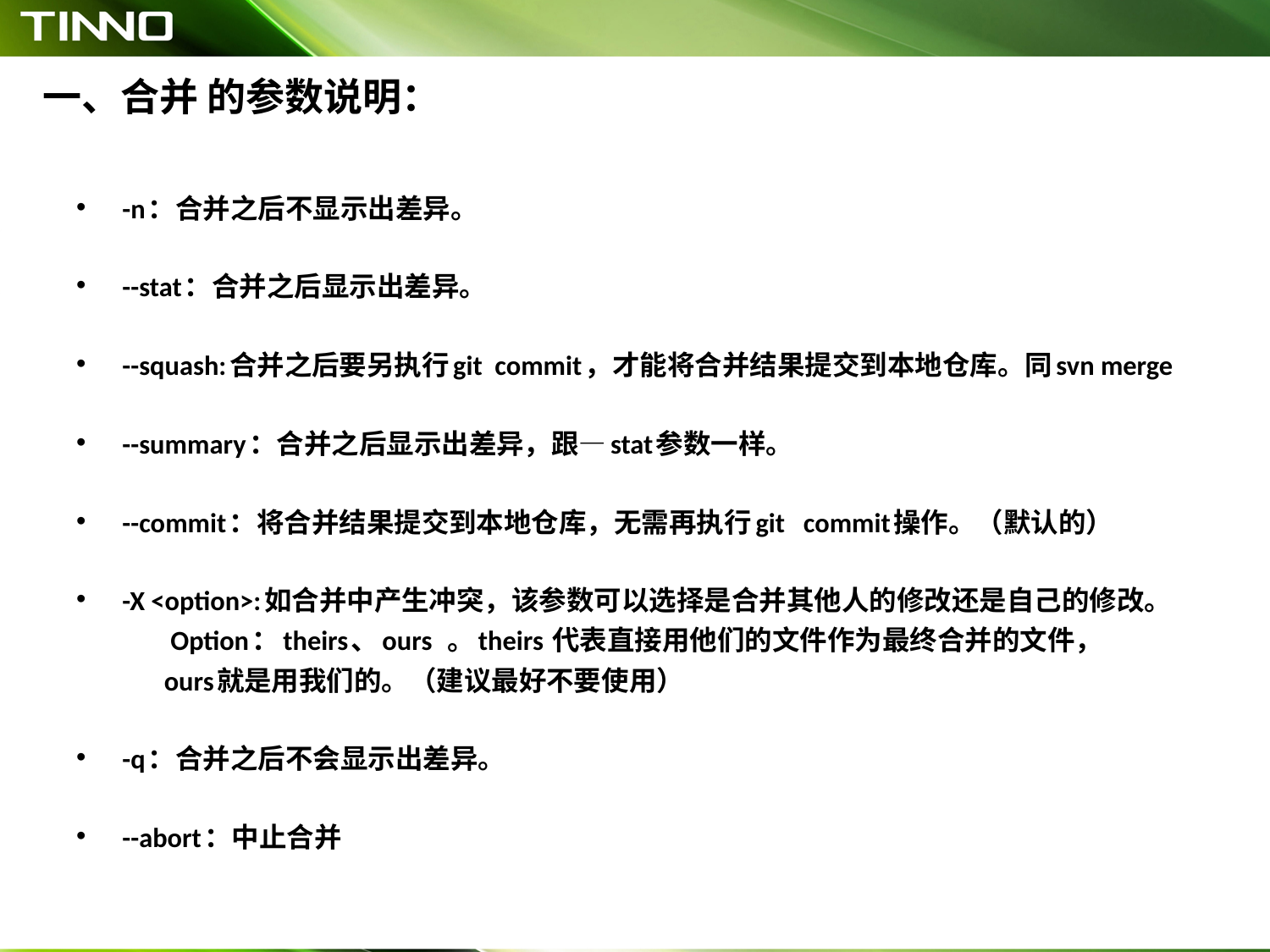

# 一、合并 的参数说明：

-n：合并之后不显示出差异。

--stat：合并之后显示出差异。

--squash:合并之后要另执行git  commit，才能将合并结果提交到本地仓库。同svn merge

--summary：合并之后显示出差异，跟—stat参数一样。

--commit：将合并结果提交到本地仓库，无需再执行git   commit操作。（默认的）

-X <option>:如合并中产生冲突，该参数可以选择是合并其他人的修改还是自己的修改。	           Option：theirs、ours  。theirs 代表直接用他们的文件作为最终合并的文件，         	          ours就是用我们的。（建议最好不要使用）

-q：合并之后不会显示出差异。

--abort：中止合并